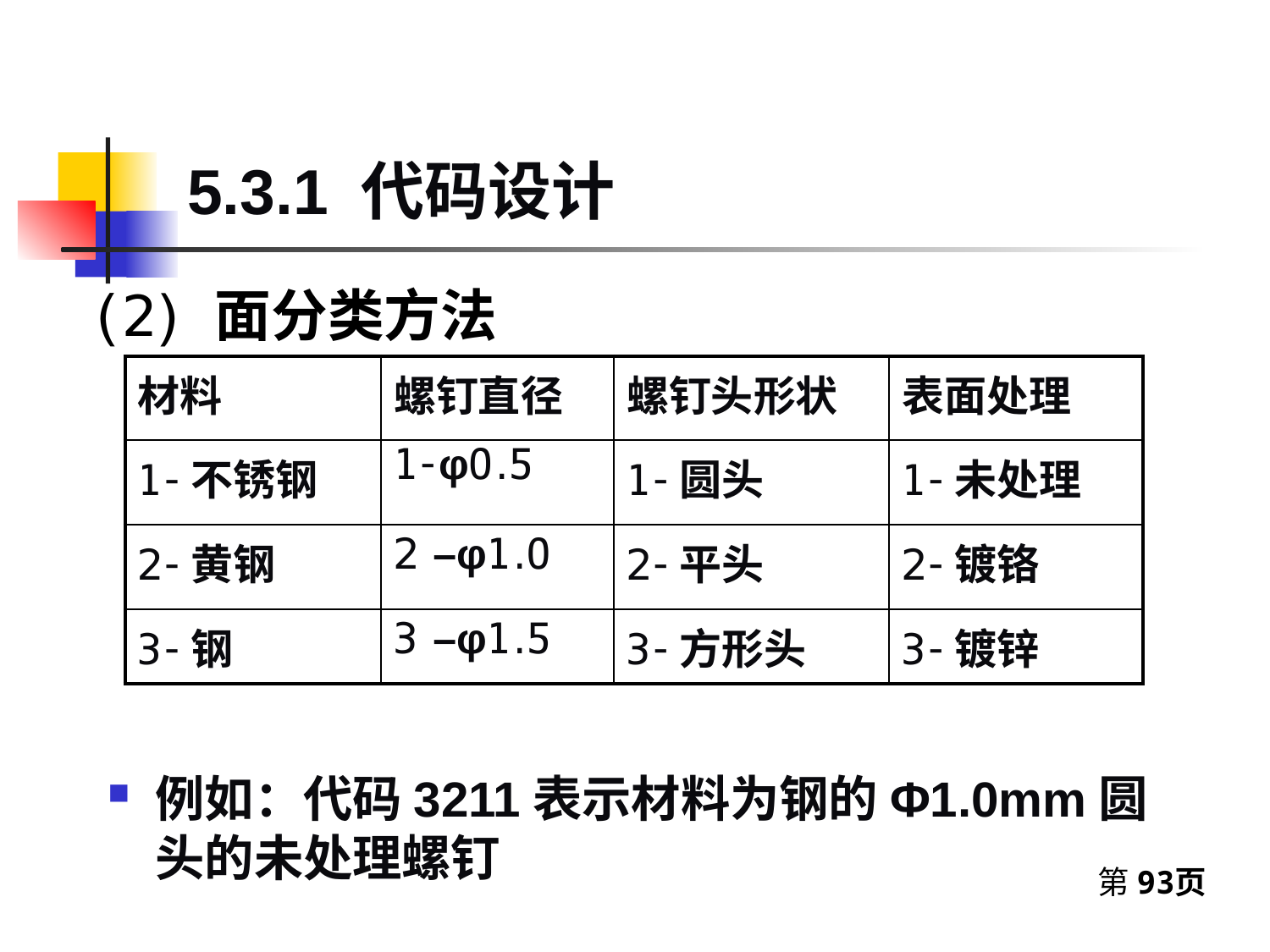

5.3.1 代码设计
# (2) 面分类方法
| 材料 | 螺钉直径 | 螺钉头形状 | 表面处理 |
| --- | --- | --- | --- |
| 1-不锈钢 | 1-φ0.5 | 1-圆头 | 1-未处理 |
| 2-黄钢 | 2 –φ1.0 | 2-平头 | 2-镀铬 |
| 3-钢 | 3 –φ1.5 | 3-方形头 | 3-镀锌 |

例如：代码3211表示材料为钢的Φ1.0mm圆头的未处理螺钉